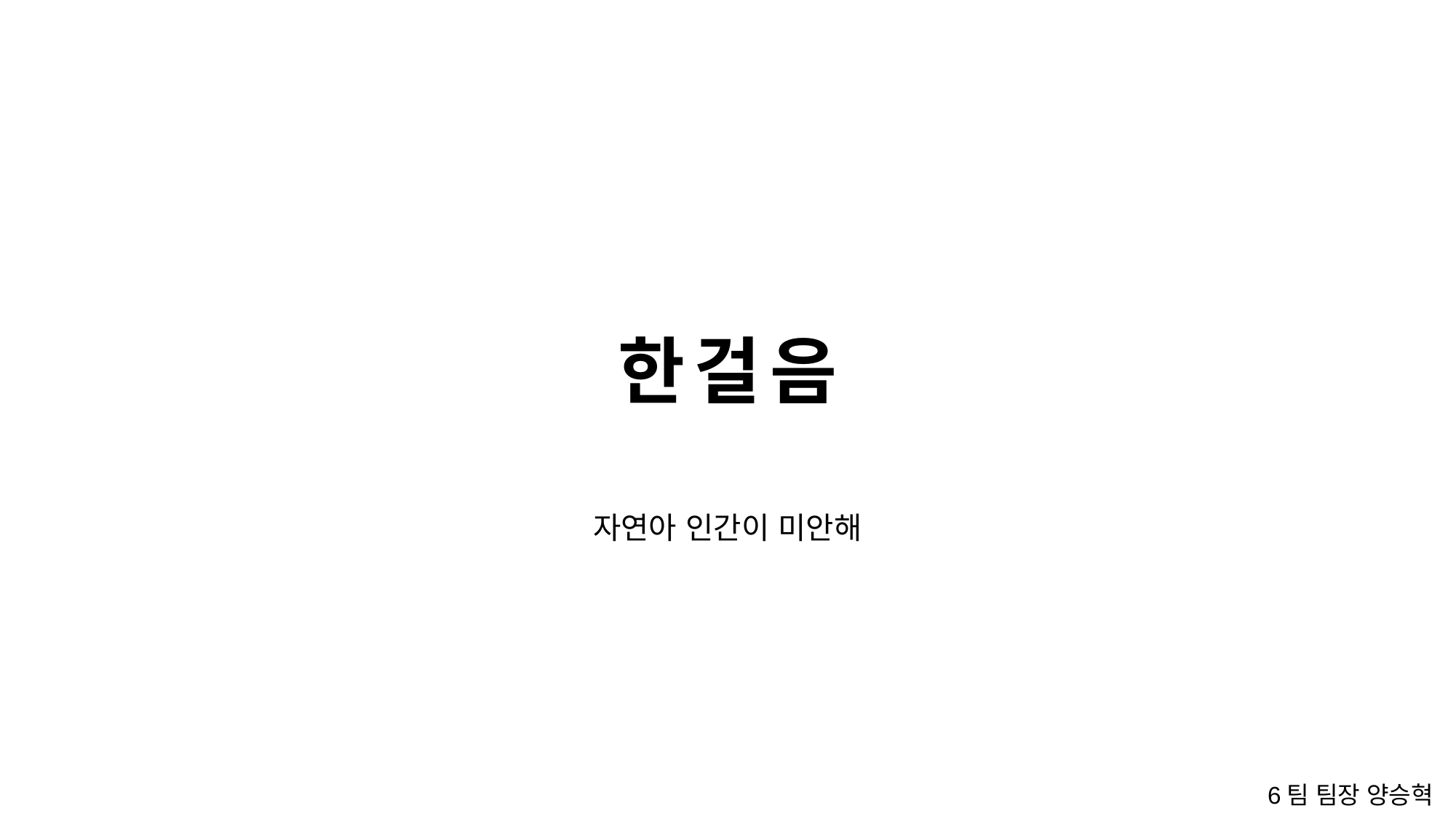

# 한걸음
자연아 인간이 미안해
6팀 팀장 양승혁